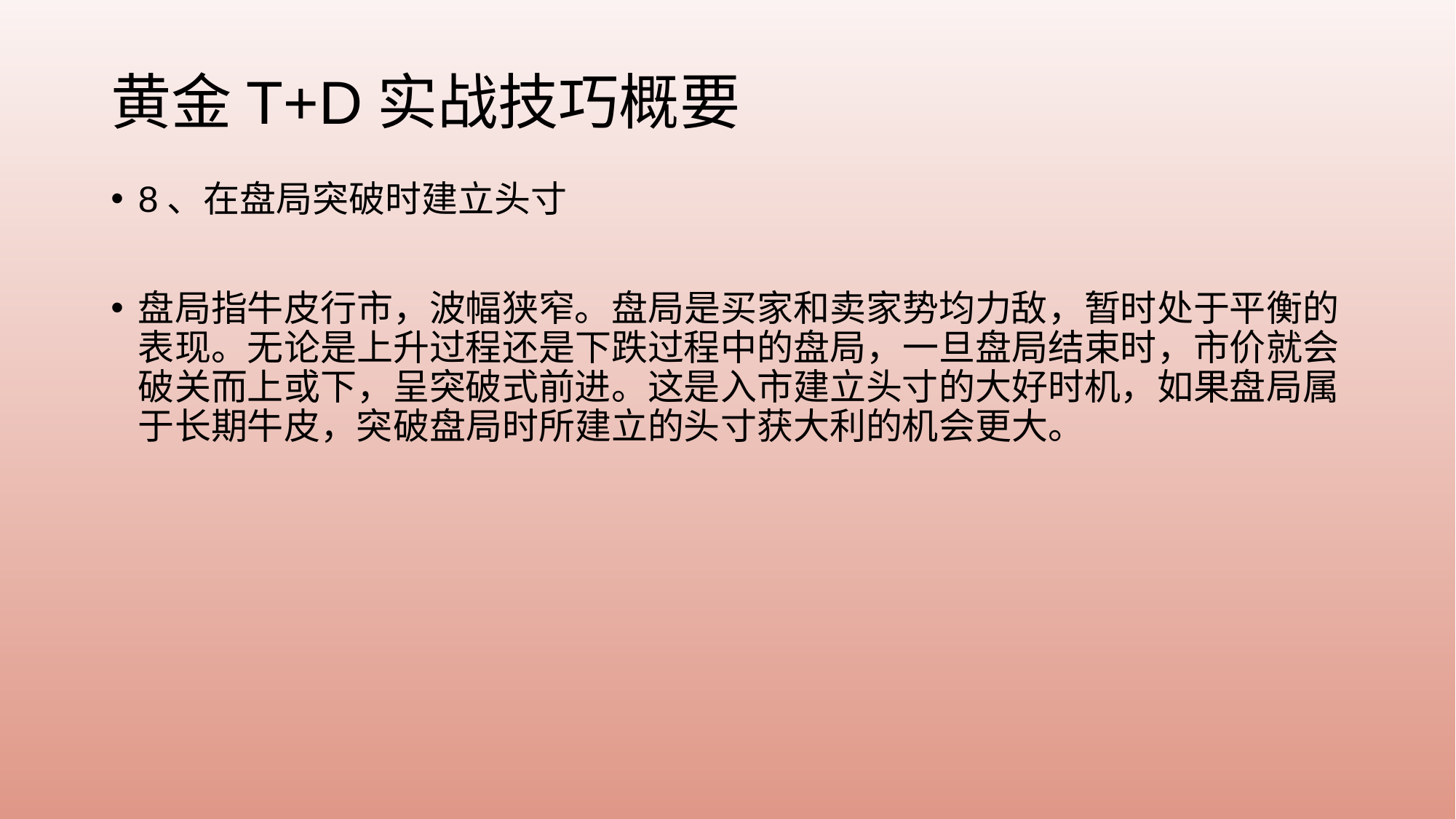

# 黄金T+D实战技巧概要
8、在盘局突破时建立头寸

盘局指牛皮行市，波幅狭窄。盘局是买家和卖家势均力敌，暂时处于平衡的表现。无论是上升过程还是下跌过程中的盘局，一旦盘局结束时，市价就会破关而上或下，呈突破式前进。这是入市建立头寸的大好时机，如果盘局属于长期牛皮，突破盘局时所建立的头寸获大利的机会更大。